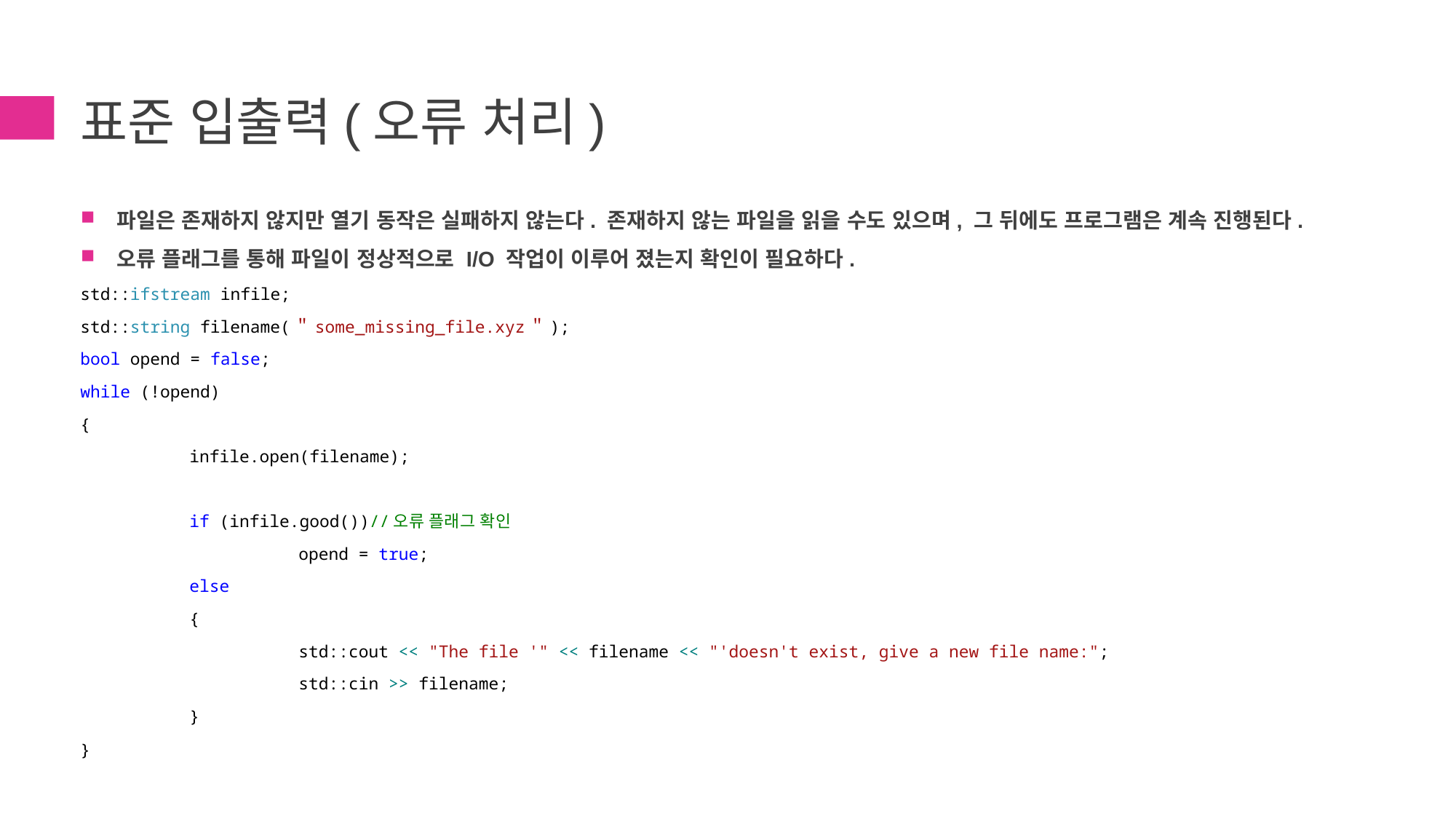

# 표준 입출력(오류 처리)
파일은 존재하지 않지만 열기 동작은 실패하지 않는다. 존재하지 않는 파일을 읽을 수도 있으며, 그 뒤에도 프로그램은 계속 진행된다.
오류 플래그를 통해 파일이 정상적으로 I/O 작업이 이루어 졌는지 확인이 필요하다.
std::ifstream infile;
std::string filename(＂some_missing_file.xyz＂);
bool opend = false;
while (!opend)
{
	infile.open(filename);

	if (infile.good())//오류 플래그 확인
		opend = true;
	else
	{
		std::cout << "The file '" << filename << "'doesn't exist, give a new file name:";
		std::cin >> filename;
	}
}